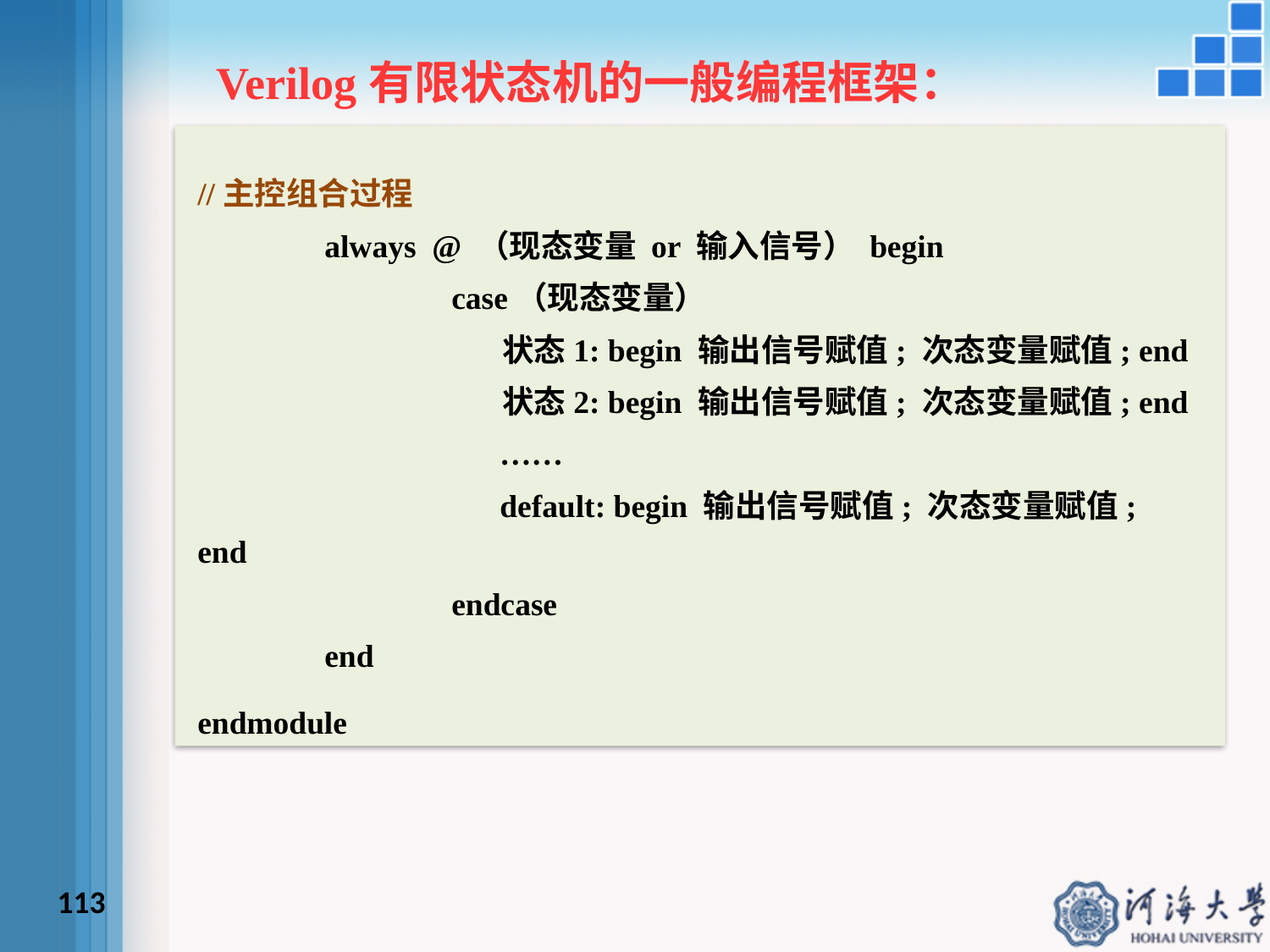

Verilog有限状态机的一般编程框架：

//主控组合过程
	always  @ （现态变量 or 输入信号） begin
		case（现态变量）
		      状态1: begin 输出信号赋值; 次态变量赋值; end
		      状态2: begin 输出信号赋值; 次态变量赋值; end
		      ……
		      default: begin 输出信号赋值; 次态变量赋值; end
		endcase
	end
endmodule

113